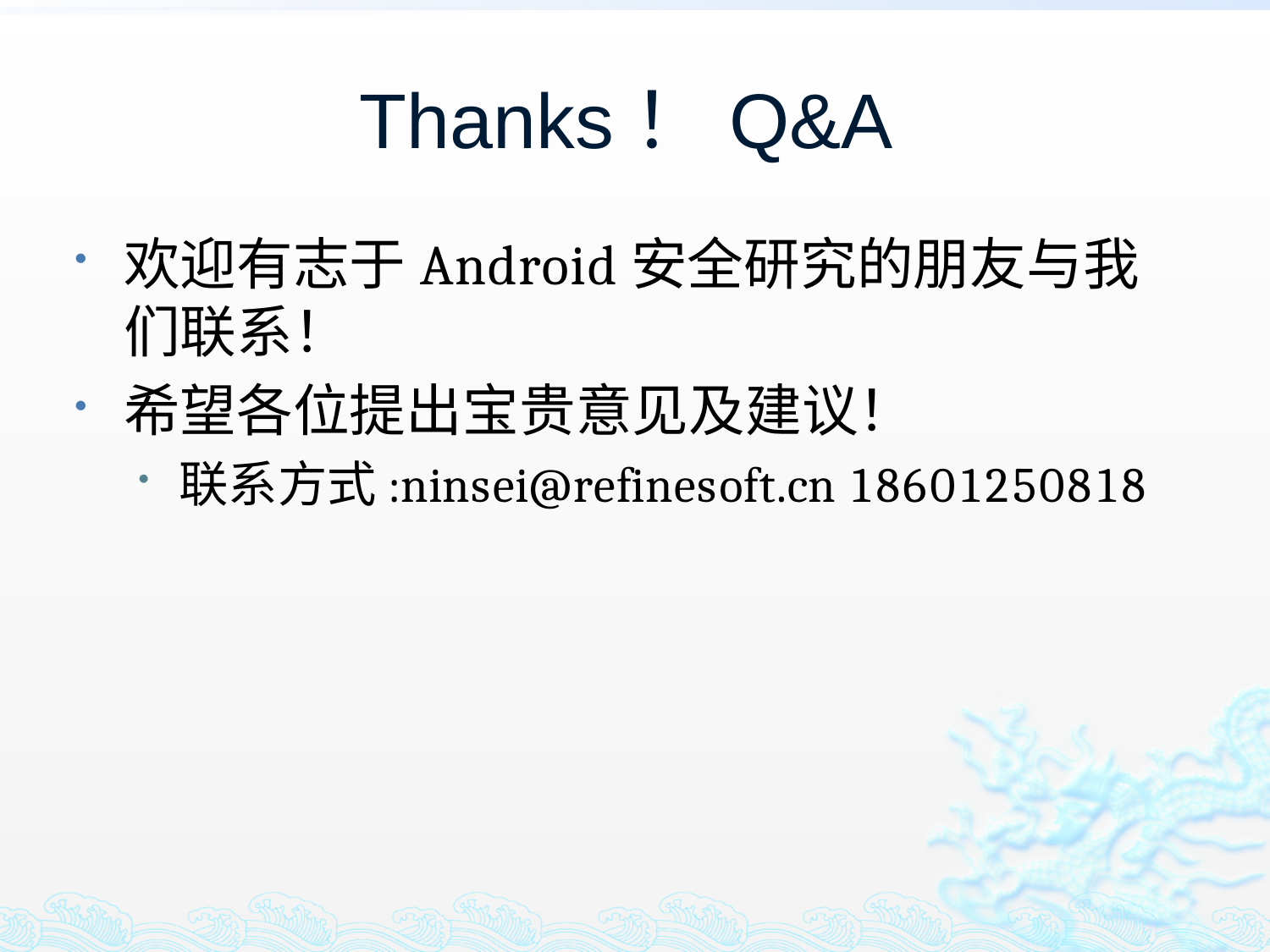

# Thanks！Q&A
欢迎有志于Android安全研究的朋友与我们联系！
希望各位提出宝贵意见及建议！
联系方式:ninsei@refinesoft.cn 18601250818